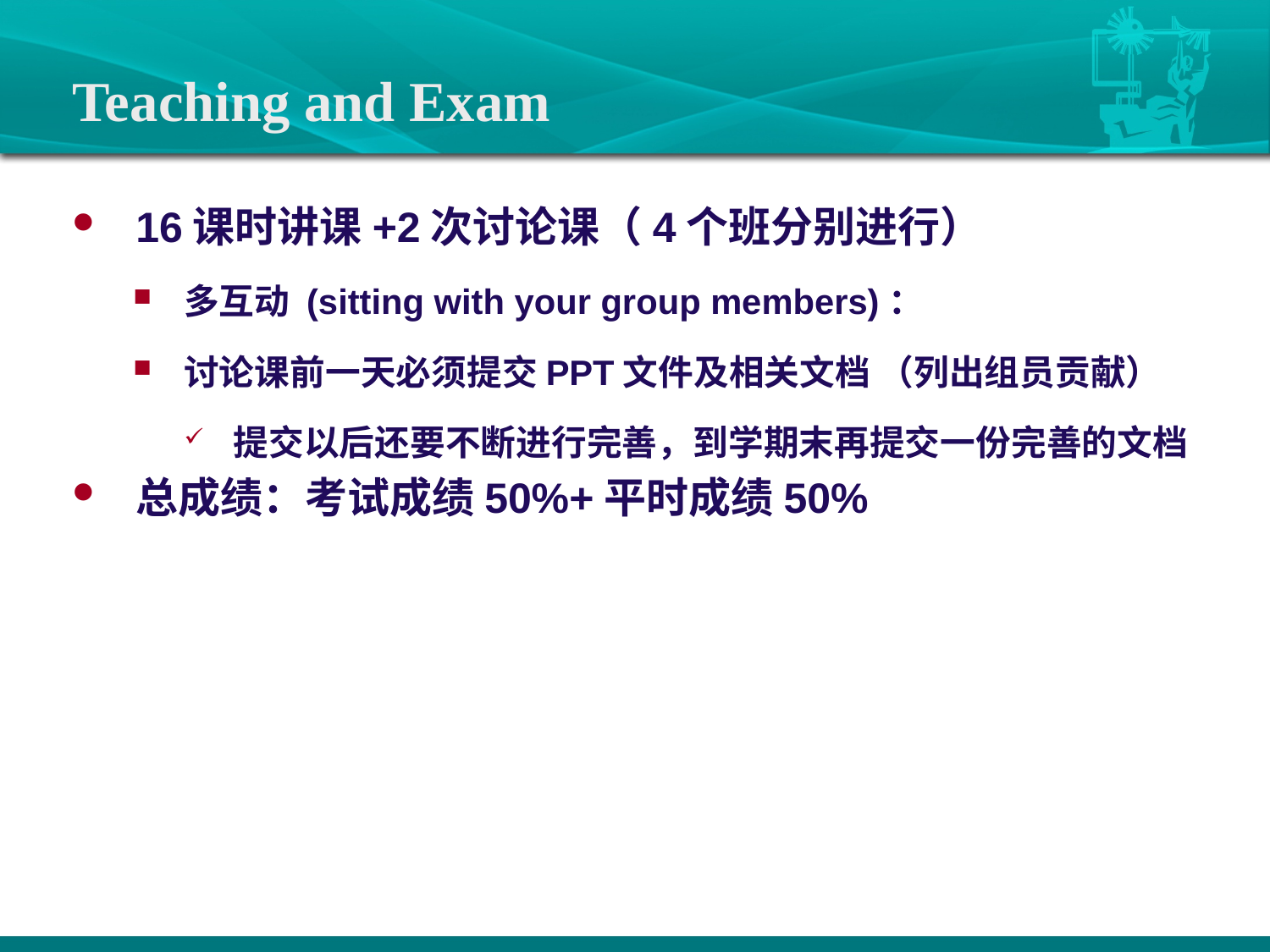

# Teaching and Exam
16课时讲课+2次讨论课（4个班分别进行）
多互动 (sitting with your group members)：
讨论课前一天必须提交PPT文件及相关文档 （列出组员贡献）
提交以后还要不断进行完善，到学期末再提交一份完善的文档
总成绩：考试成绩50%+平时成绩50%